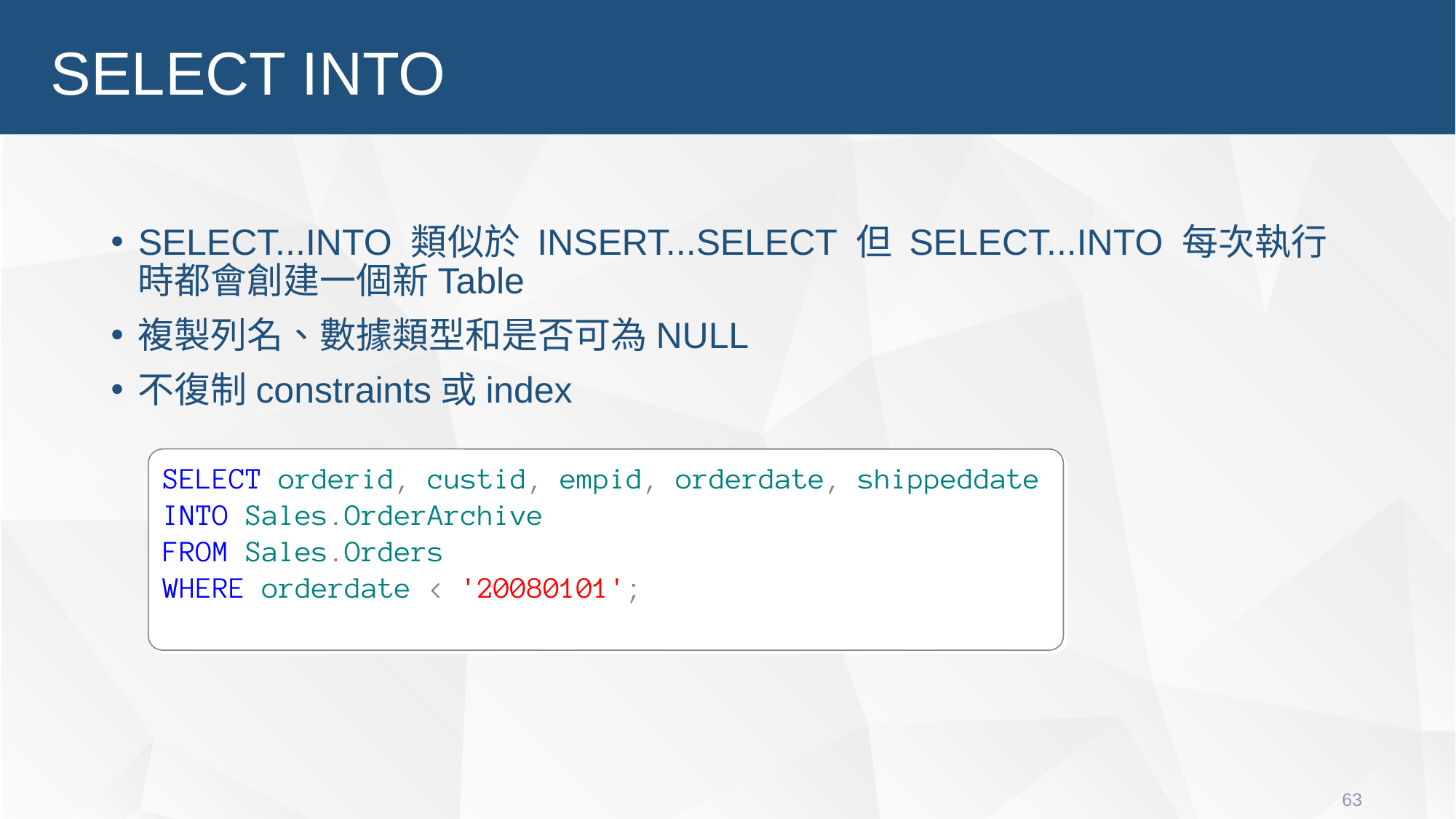

SELECT INTO
SELECT...INTO 類似於 INSERT...SELECT 但 SELECT...INTO 每次執行時都會創建一個新Table
複製列名、數據類型和是否可為NULL
不復制constraints或index
SELECT orderid, custid, empid, orderdate, shippeddate
INTO Sales.OrderArchive
FROM Sales.Orders
WHERE orderdate < '20080101';